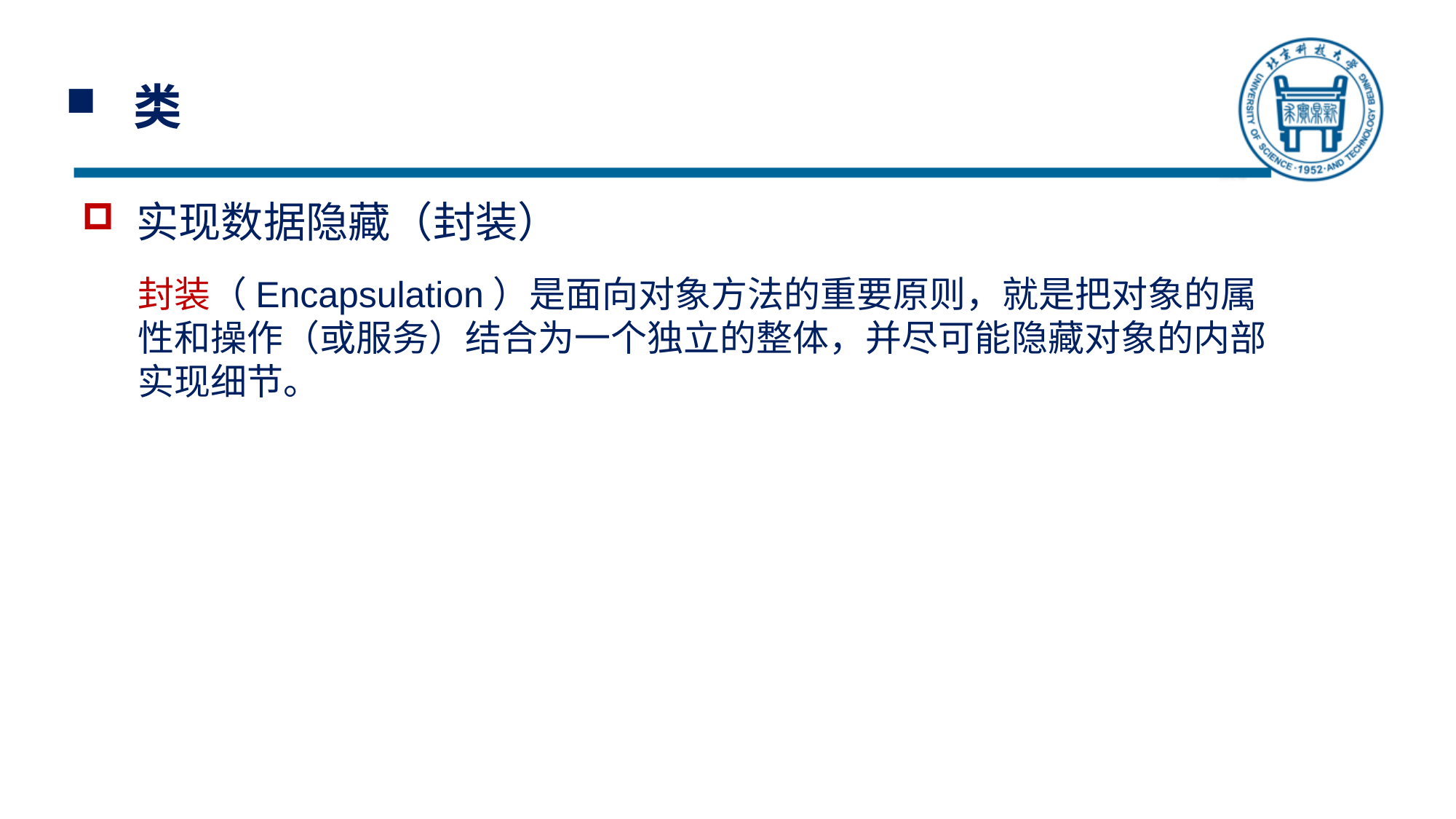

# 类
实现数据隐藏（封装）
封装（Encapsulation）是面向对象方法的重要原则，就是把对象的属性和操作（或服务）结合为一个独立的整体，并尽可能隐藏对象的内部实现细节。